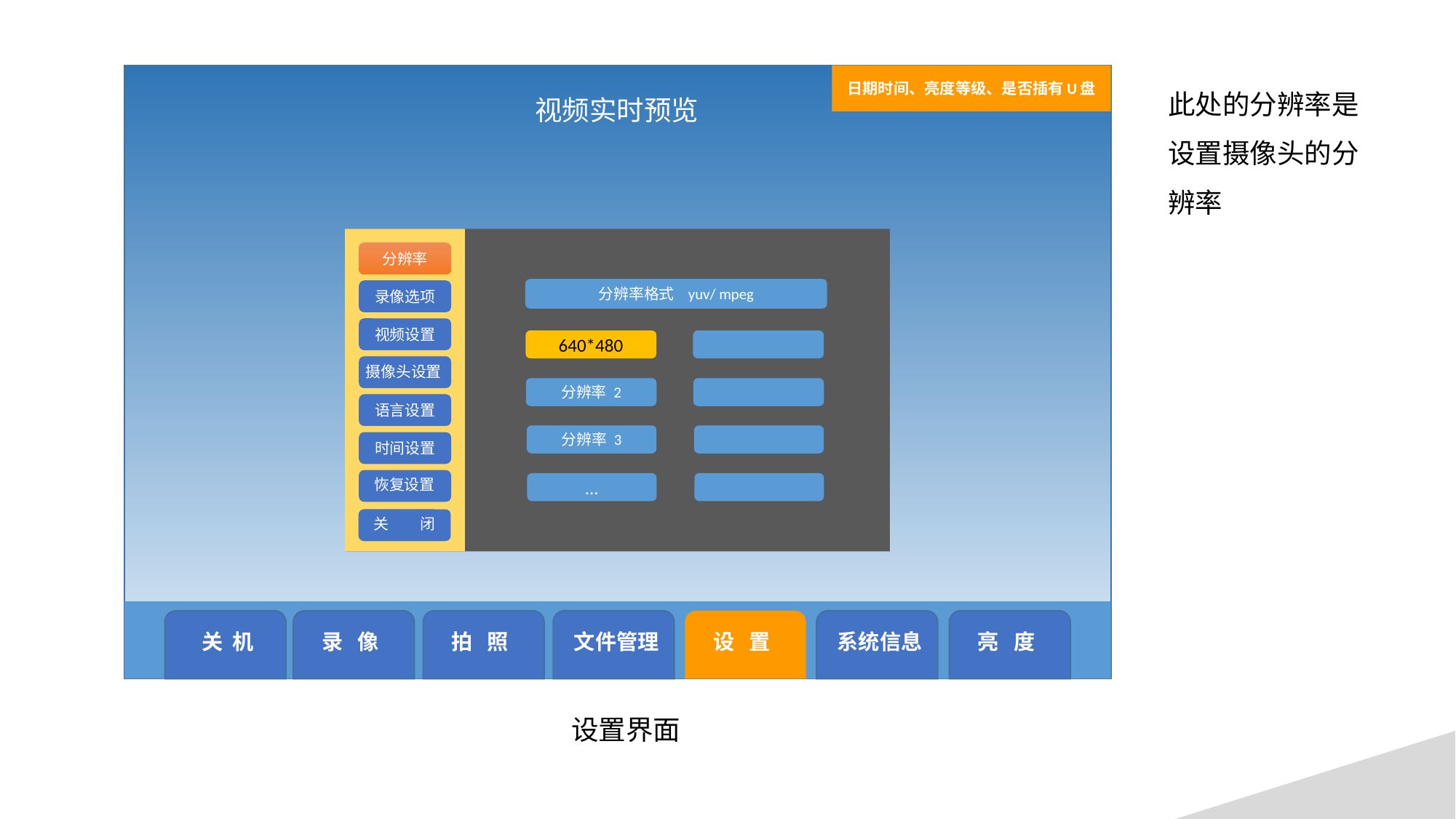

日期时间、亮度等级、是否插有U盘
此处的分辨率是设置摄像头的分辨率

视频实时预览

关         闭

分辨率
分辨率格式   yuv/ mpeg
录像选项
视频设置
640*480

摄像头设置
分辨率 2

语言设置
分辨率 3

时间设置

恢复设置
...

关  机
录   像
拍   照
文件管理
设   置
系统信息
亮   度
设置界面